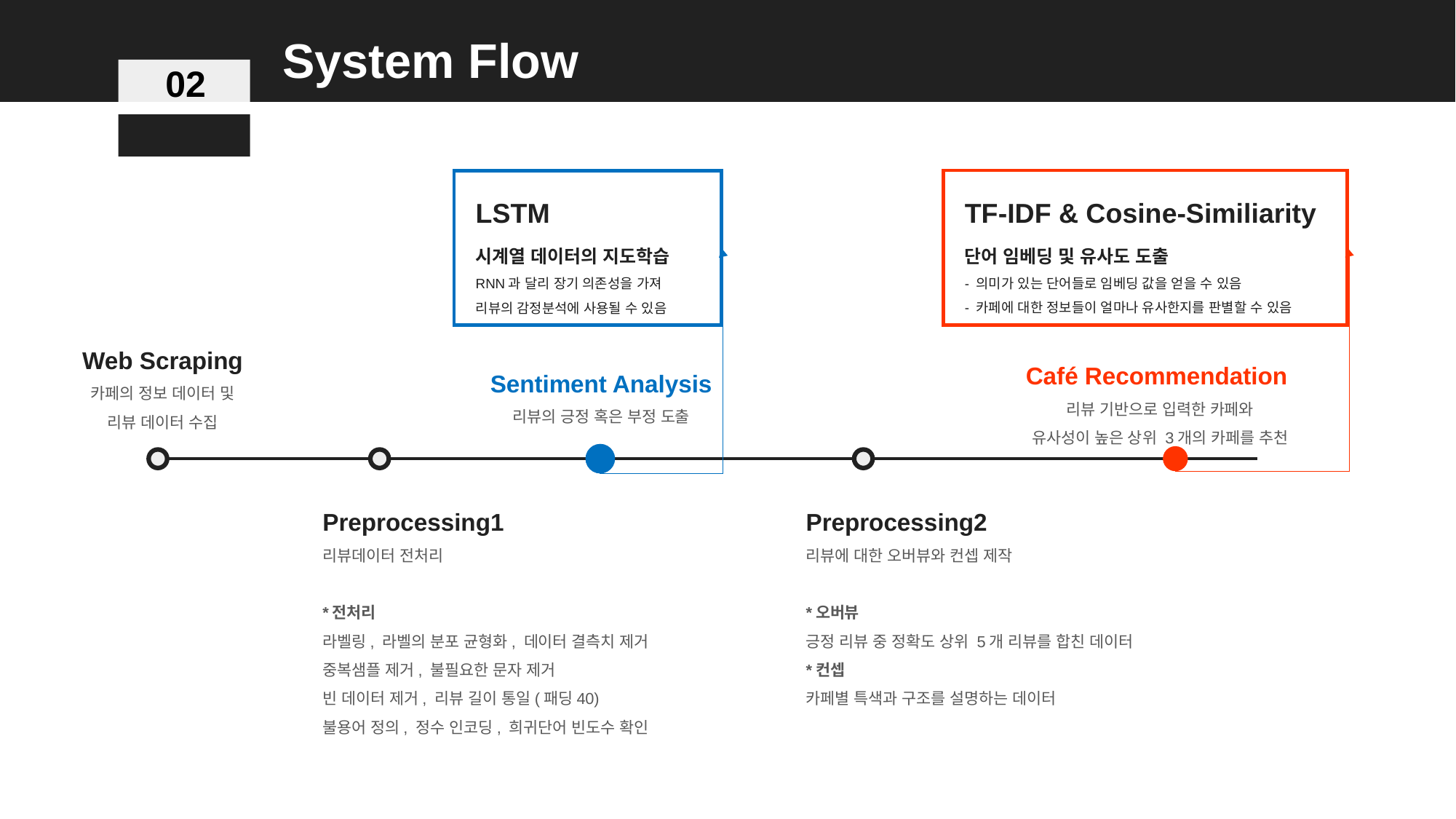

System Flow

02

TF-IDF & Cosine-Similiarity

단어 임베딩 및 유사도 도출
- 의미가 있는 단어들로 임베딩 값을 얻을 수 있음
- 카페에 대한 정보들이 얼마나 유사한지를 판별할 수 있음
LSTM

시계열 데이터의 지도학습
RNN과 달리 장기 의존성을 가져
리뷰의 감정분석에 사용될 수 있음
Web Scraping
카페의 정보 데이터 및 리뷰 데이터 수집
Café Recommendation
리뷰 기반으로 입력한 카페와
유사성이 높은 상위 3개의 카페를 추천
Sentiment Analysis
리뷰의 긍정 혹은 부정 도출

Preprocessing1
리뷰데이터 전처리

*전처리
라벨링, 라벨의 분포 균형화, 데이터 결측치 제거
중복샘플 제거, 불필요한 문자 제거
빈 데이터 제거, 리뷰 길이 통일(패딩40)
불용어 정의, 정수 인코딩, 희귀단어 빈도수 확인
Preprocessing2
리뷰에 대한 오버뷰와 컨셉 제작

*오버뷰
긍정 리뷰 중 정확도 상위 5개 리뷰를 합친 데이터
*컨셉
카페별 특색과 구조를 설명하는 데이터